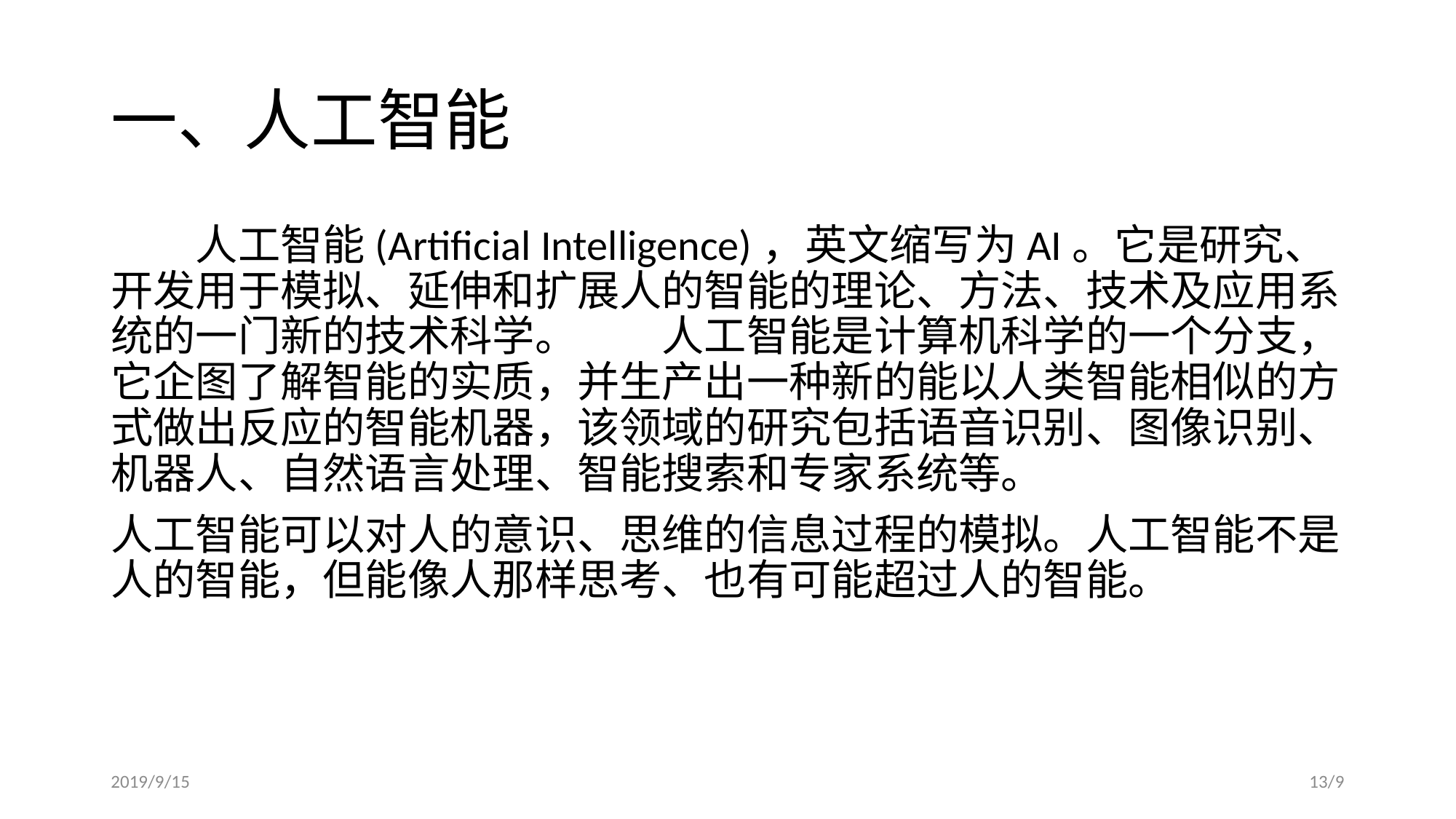

# 一、人工智能
　　人工智能(Artificial Intelligence)，英文缩写为AI。它是研究、开发用于模拟、延伸和扩展人的智能的理论、方法、技术及应用系统的一门新的技术科学。　　人工智能是计算机科学的一个分支，它企图了解智能的实质，并生产出一种新的能以人类智能相似的方式做出反应的智能机器，该领域的研究包括语音识别、图像识别、机器人、自然语言处理、智能搜索和专家系统等。
人工智能可以对人的意识、思维的信息过程的模拟。人工智能不是人的智能，但能像人那样思考、也有可能超过人的智能。

2019/9/15

13